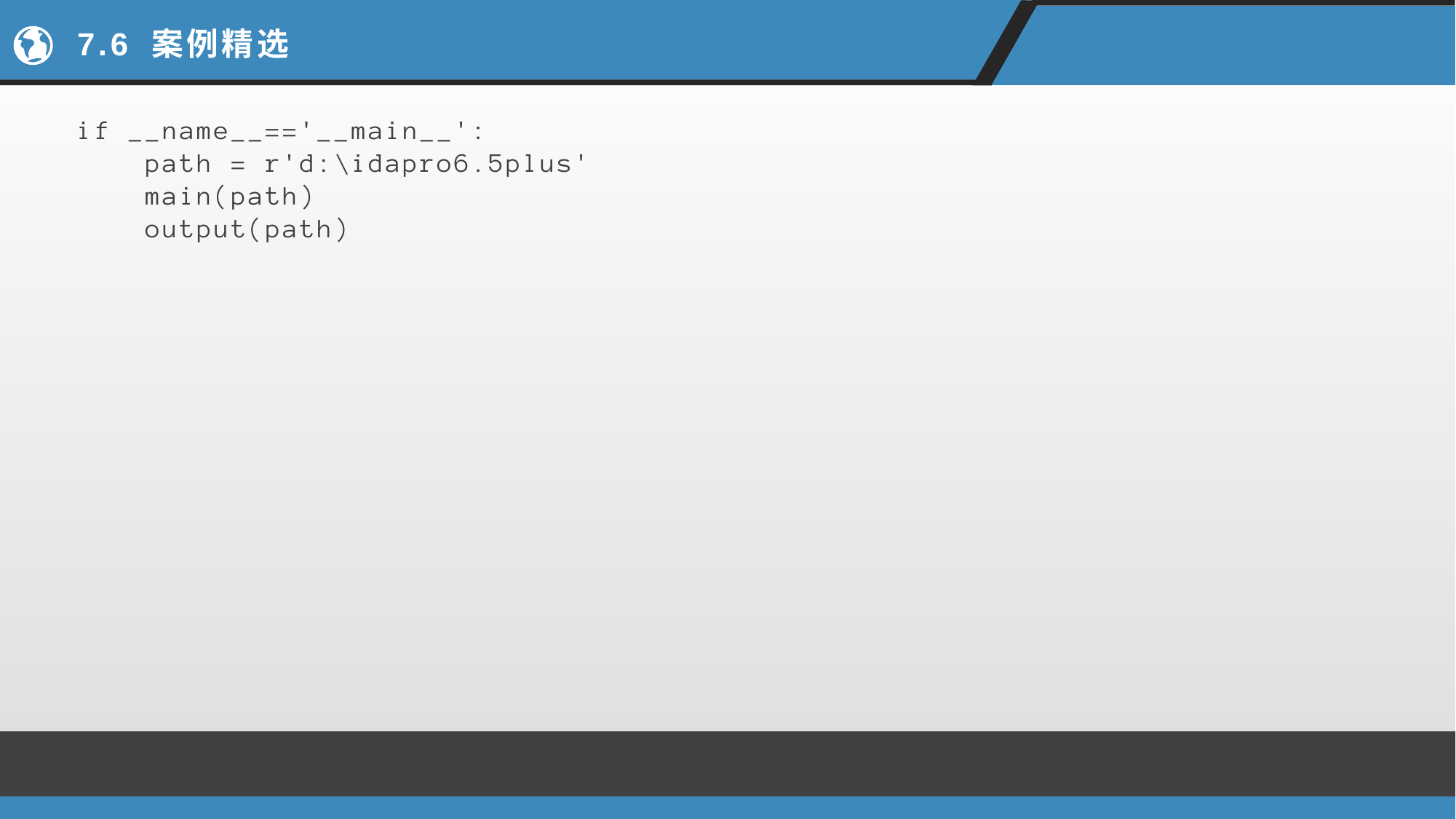

# 7.6 案例精选

if __name__=='__main__':
    path = r'd:\idapro6.5plus'
    main(path)
    output(path)